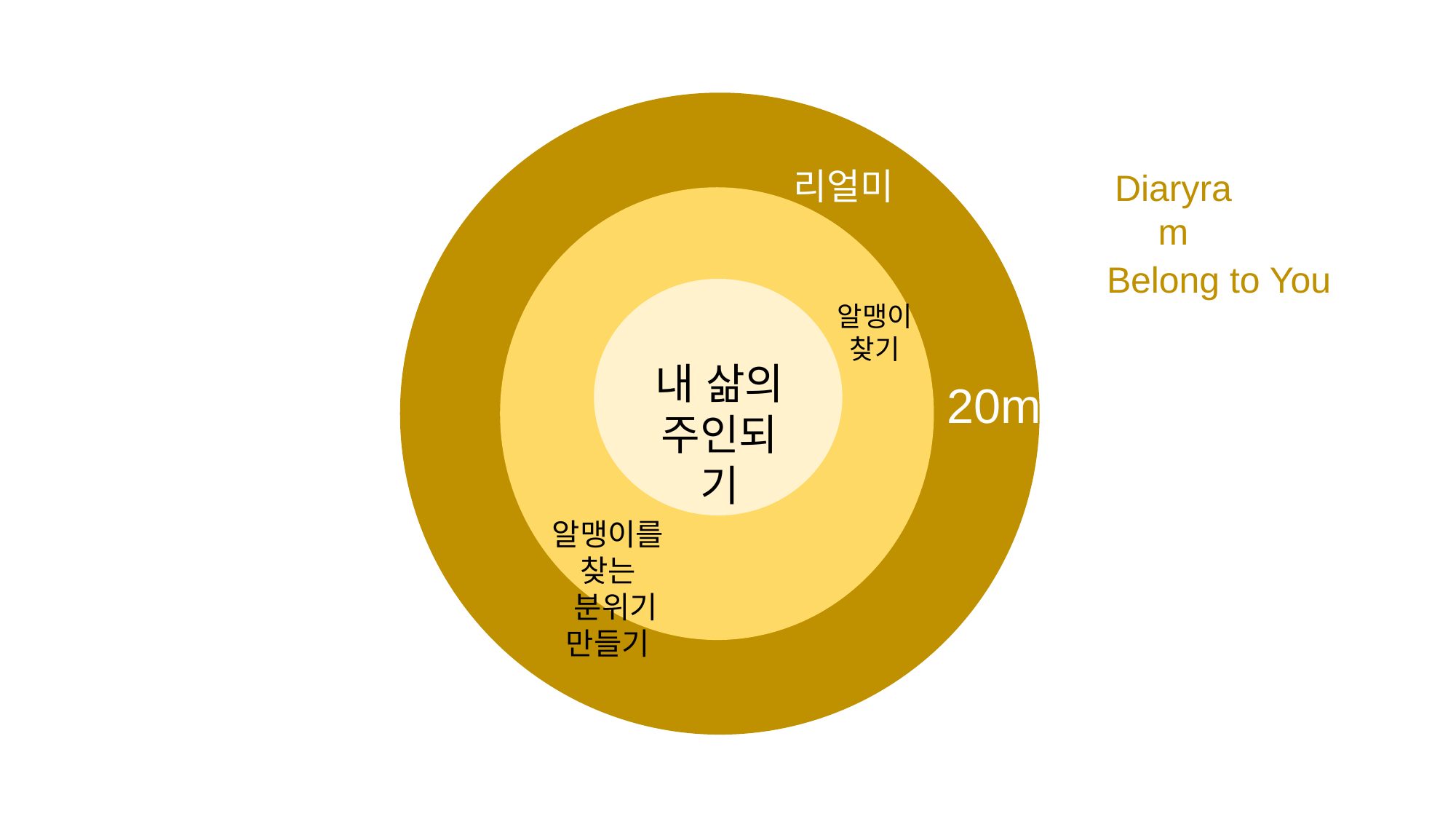

리얼미
Diaryram

Belong to You

알맹이 찾기
내 삶의
주인되기
20m
알맹이를 찾는
 분위기 만들기